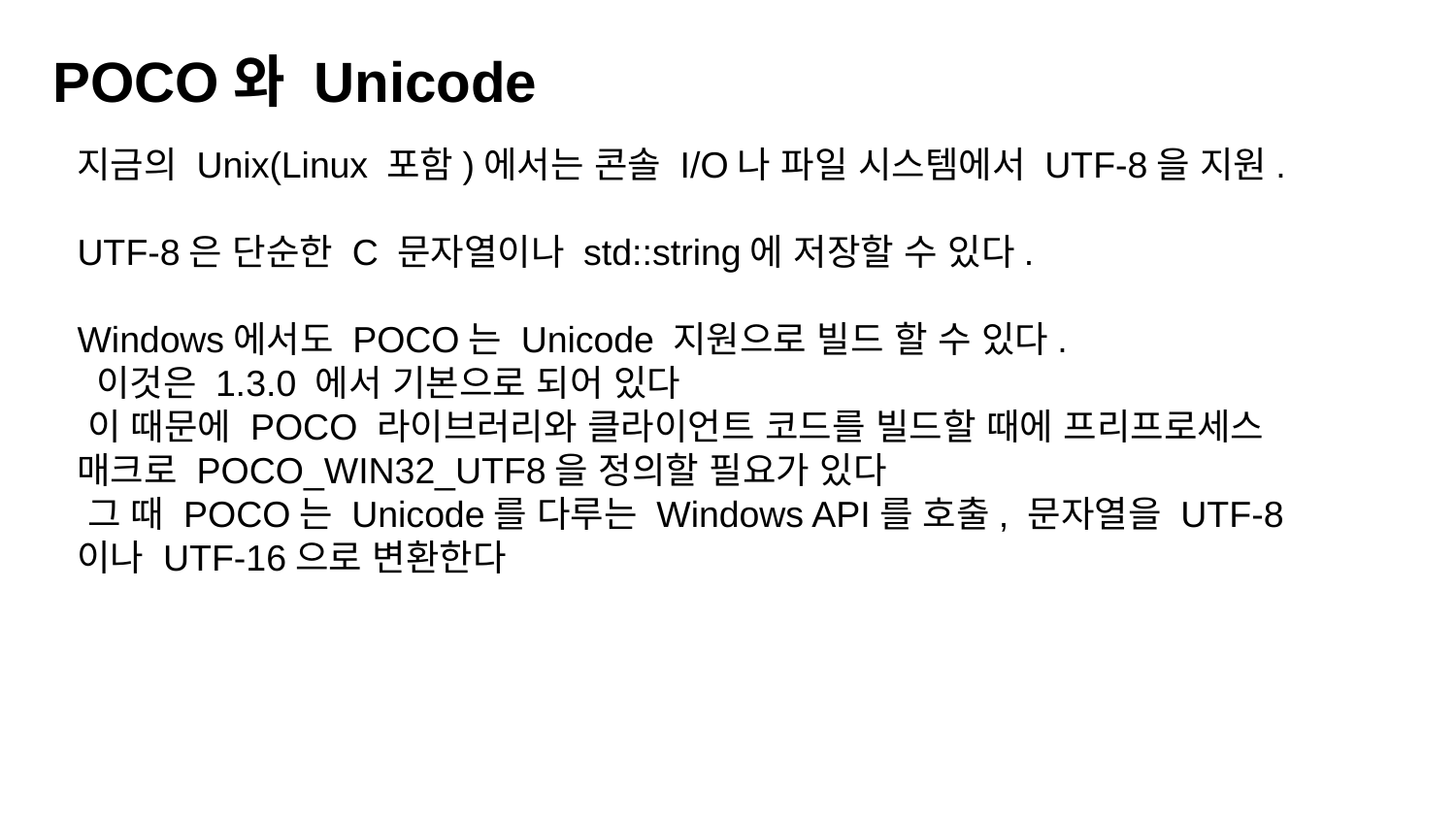

POCO와 Unicode
지금의 Unix(Linux 포함)에서는 콘솔 I/O나 파일 시스템에서 UTF-8을 지원.
UTF-8은 단순한 C 문자열이나 std::string에 저장할 수 있다.
Windows에서도 POCO는 Unicode 지원으로 빌드 할 수 있다.
 이것은 1.3.0 에서 기본으로 되어 있다
 이 때문에 POCO 라이브러리와 클라이언트 코드를 빌드할 때에 프리프로세스 매크로 POCO_WIN32_UTF8을 정의할 필요가 있다
 그 때 POCO는 Unicode를 다루는 Windows API를 호출, 문자열을 UTF-8이나 UTF-16으로 변환한다